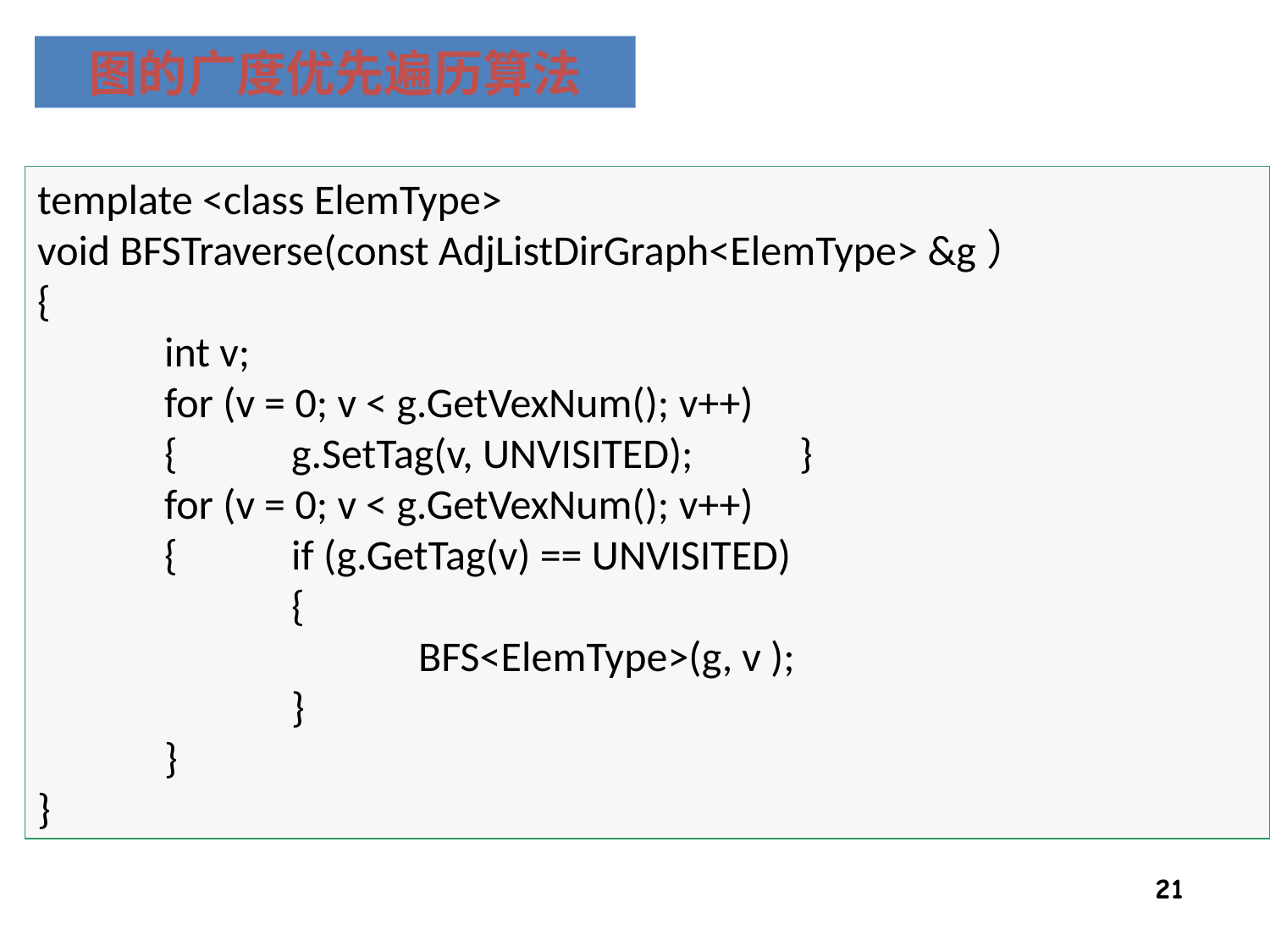

图的广度优先遍历算法
template <class ElemType>
void BFSTraverse(const AdjListDirGraph<ElemType> &g）
{
	int v;
	for (v = 0; v < g.GetVexNum(); v++)
	{	g.SetTag(v, UNVISITED);	}
	for (v = 0; v < g.GetVexNum(); v++)
	{	if (g.GetTag(v) == UNVISITED)
		{
			BFS<ElemType>(g, v );
		}
	}
}
21